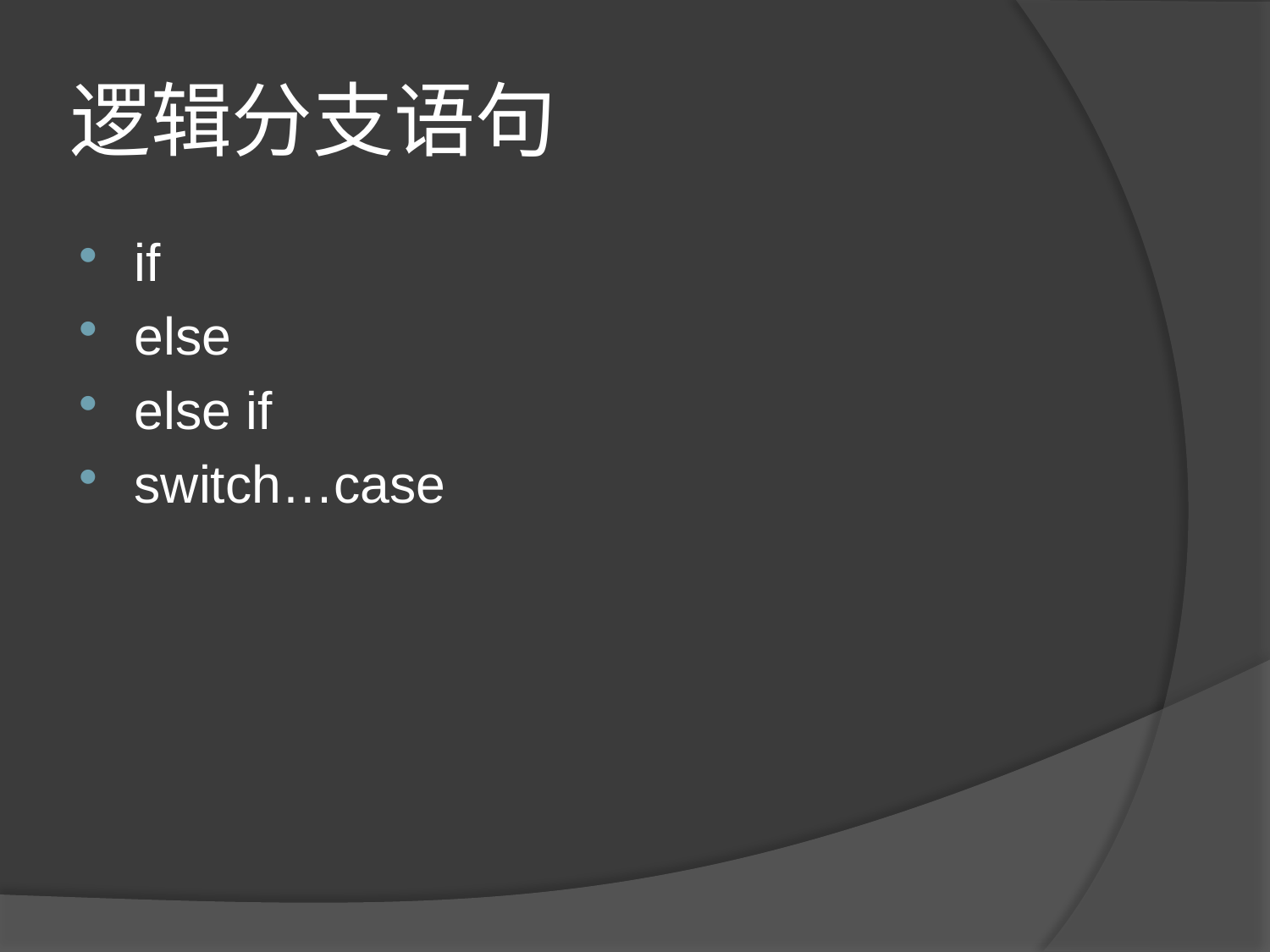

# 逻辑分支语句
if
else
else if
switch…case